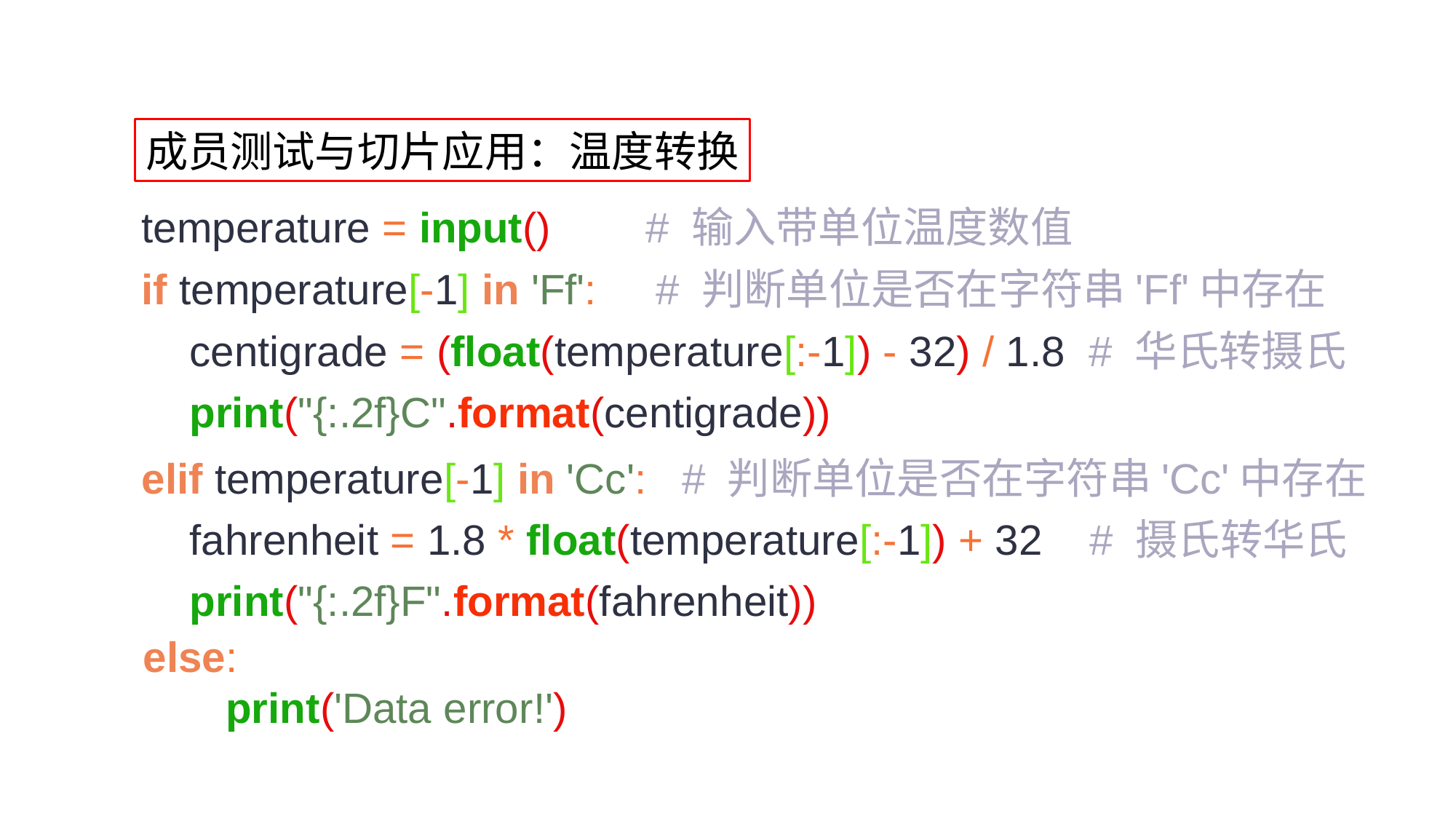

成员测试与切片应用：温度转换
temperature = input()        # 输入带单位温度数值
if temperature[-1] in 'Ff':     # 判断单位是否在字符串'Ff'中存在
    centigrade = (float(temperature[:-1]) - 32) / 1.8  # 华氏转摄氏
    print("{:.2f}C".format(centigrade))
elif temperature[-1] in 'Cc':   # 判断单位是否在字符串'Cc'中存在
    fahrenheit = 1.8 * float(temperature[:-1]) + 32    # 摄氏转华氏
    print("{:.2f}F".format(fahrenheit))
else:
       print('Data error!')